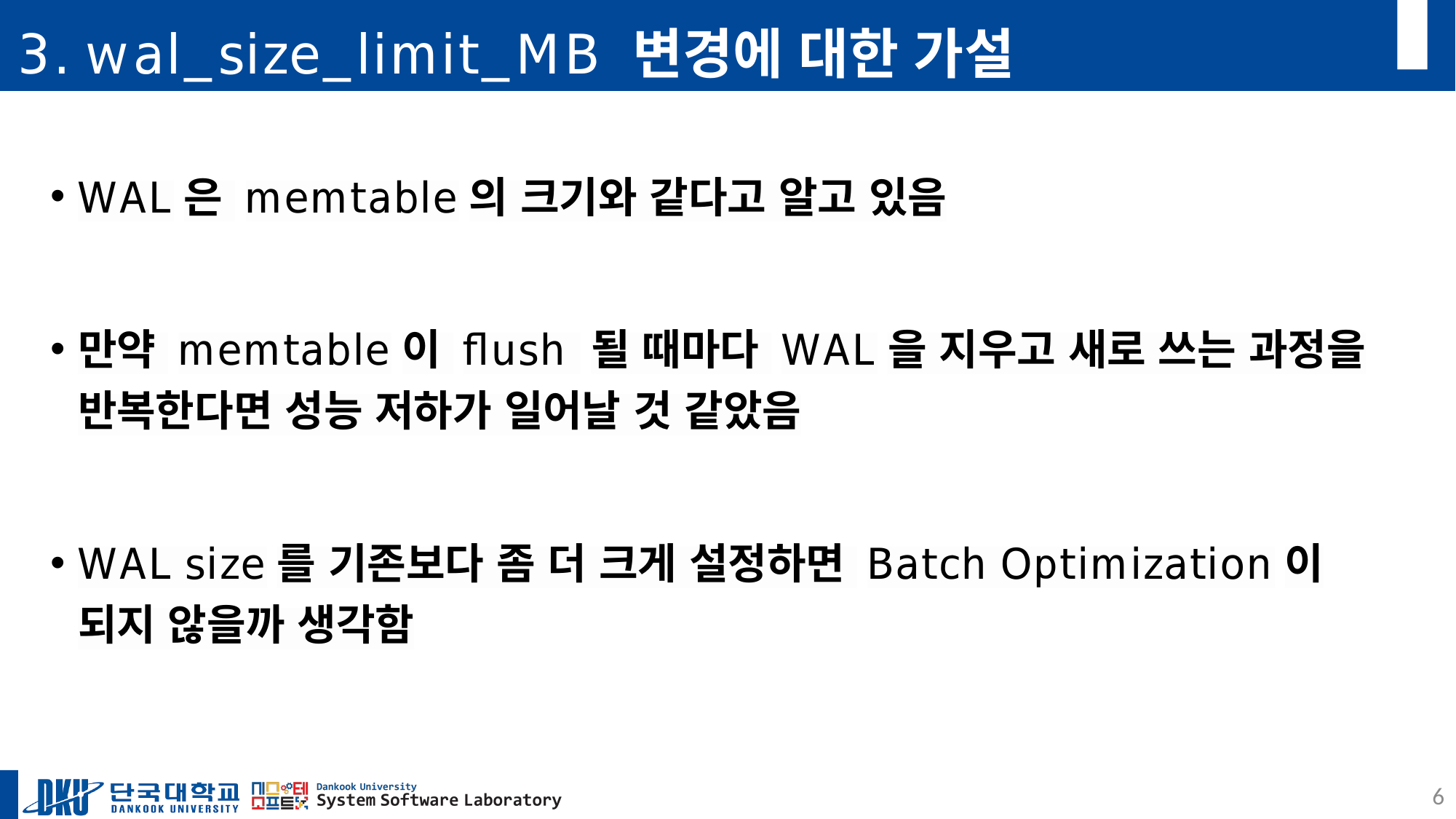

# 3. wal_size_limit_MB 변경에 대한 가설
WAL은 memtable의 크기와 같다고 알고 있음

만약 memtable이 flush 될 때마다 WAL을 지우고 새로 쓰는 과정을 반복한다면 성능 저하가 일어날 것 같았음

WAL size를 기존보다 좀 더 크게 설정하면 Batch Optimization이 되지 않을까 생각함

6